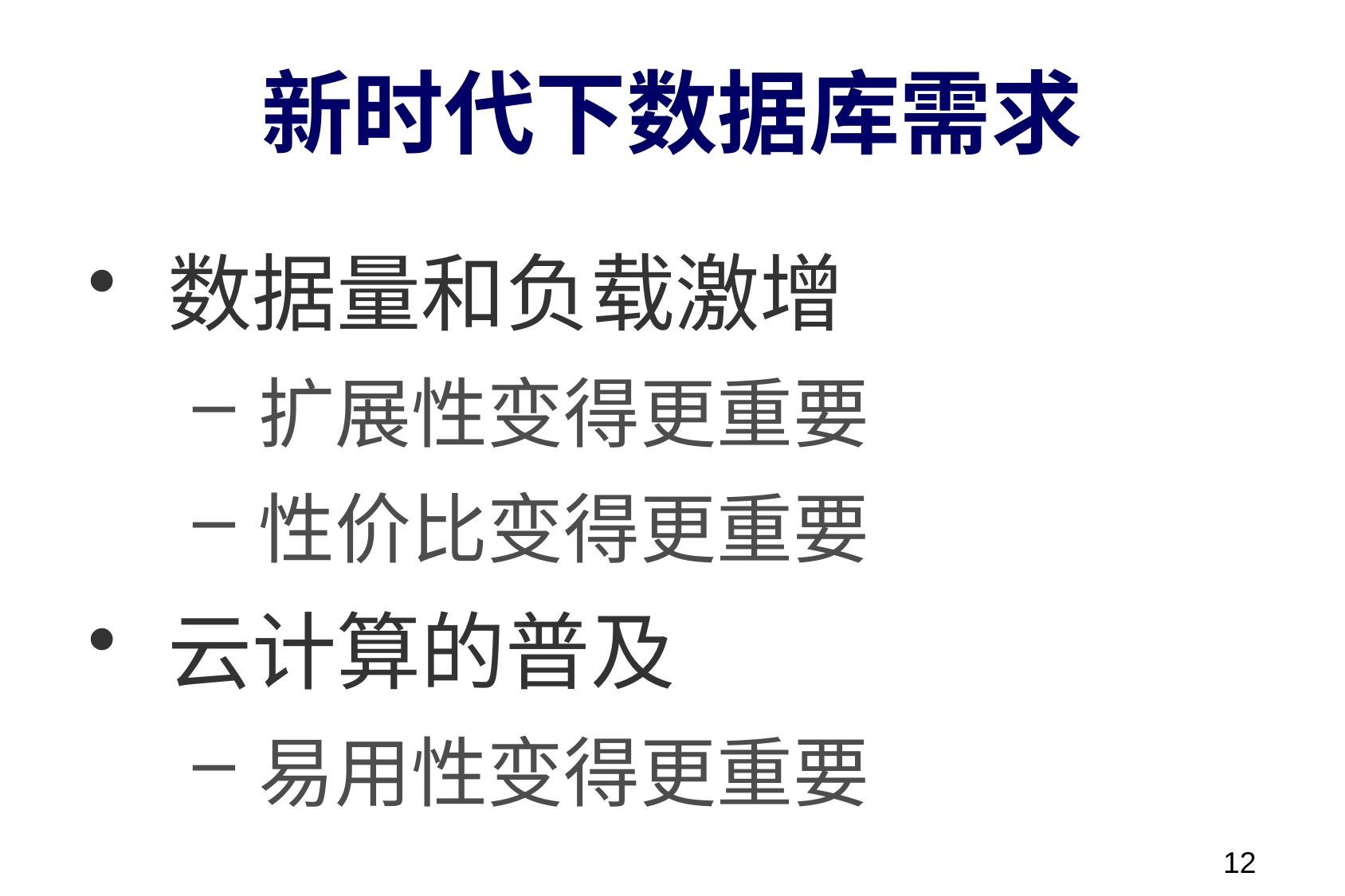

# 新时代下数据库需求
数据量和负载激增
扩展性变得更重要
性价比变得更重要
云计算的普及
易用性变得更重要
12